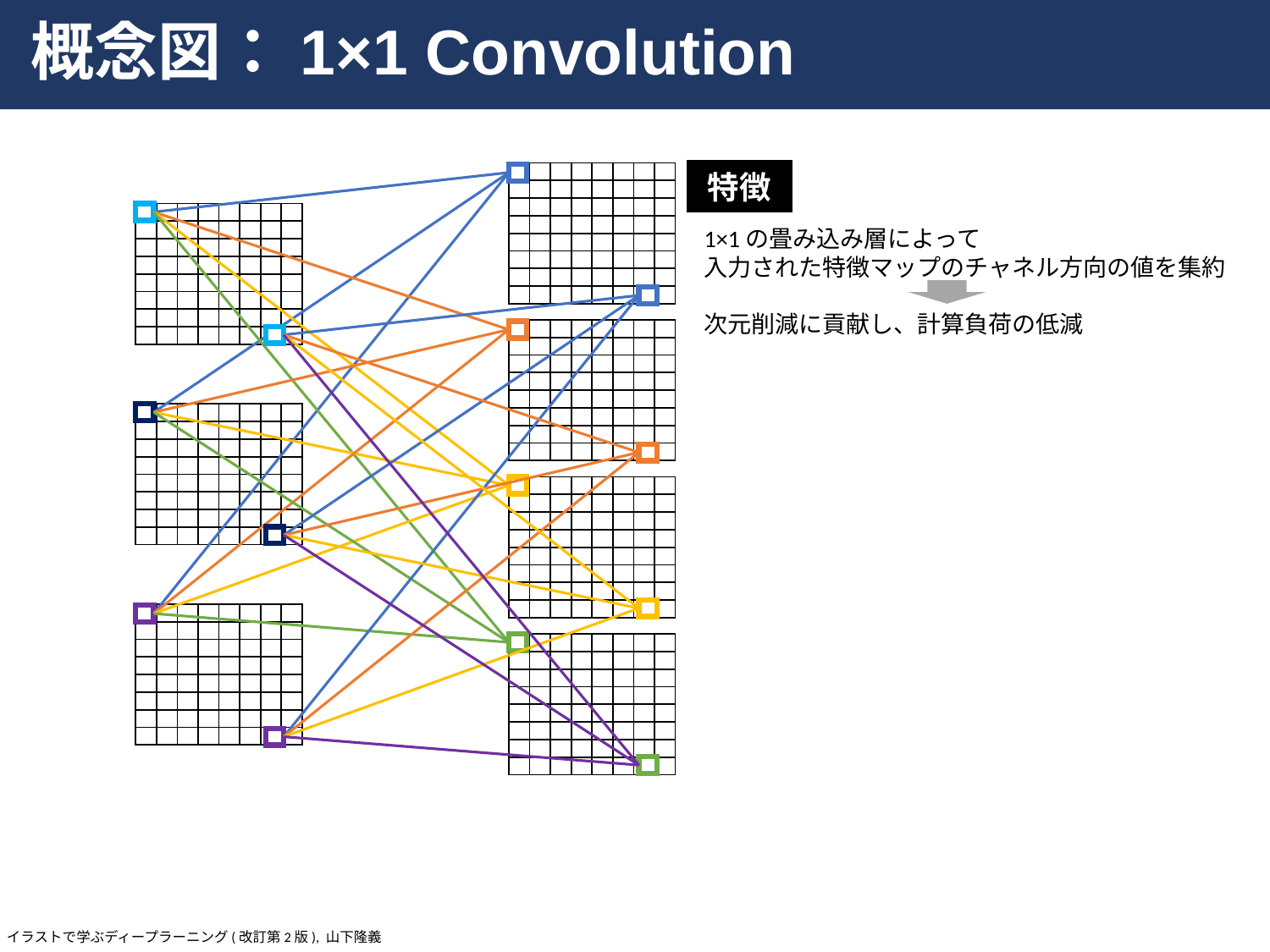

# 概念図：1×1 Convolution
特徴
|  |  |  |  |  |  |  |  |
| --- | --- | --- | --- | --- | --- | --- | --- |
|  |  |  |  |  |  |  |  |
|  |  |  |  |  |  |  |  |
|  |  |  |  |  |  |  |  |
|  |  |  |  |  |  |  |  |
|  |  |  |  |  |  |  |  |
|  |  |  |  |  |  |  |  |
|  |  |  |  |  |  |  |  |

|  |  |  |  |  |  |  |  |
| --- | --- | --- | --- | --- | --- | --- | --- |
|  |  |  |  |  |  |  |  |
|  |  |  |  |  |  |  |  |
|  |  |  |  |  |  |  |  |
|  |  |  |  |  |  |  |  |
|  |  |  |  |  |  |  |  |
|  |  |  |  |  |  |  |  |
|  |  |  |  |  |  |  |  |

1×1の畳み込み層によって
入力された特徴マップのチャネル方向の値を集約

次元削減に貢献し、計算負荷の低減

|  |  |  |  |  |  |  |  |
| --- | --- | --- | --- | --- | --- | --- | --- |
|  |  |  |  |  |  |  |  |
|  |  |  |  |  |  |  |  |
|  |  |  |  |  |  |  |  |
|  |  |  |  |  |  |  |  |
|  |  |  |  |  |  |  |  |
|  |  |  |  |  |  |  |  |
|  |  |  |  |  |  |  |  |

|  |  |  |  |  |  |  |  |
| --- | --- | --- | --- | --- | --- | --- | --- |
|  |  |  |  |  |  |  |  |
|  |  |  |  |  |  |  |  |
|  |  |  |  |  |  |  |  |
|  |  |  |  |  |  |  |  |
|  |  |  |  |  |  |  |  |
|  |  |  |  |  |  |  |  |
|  |  |  |  |  |  |  |  |

|  |  |  |  |  |  |  |  |
| --- | --- | --- | --- | --- | --- | --- | --- |
|  |  |  |  |  |  |  |  |
|  |  |  |  |  |  |  |  |
|  |  |  |  |  |  |  |  |
|  |  |  |  |  |  |  |  |
|  |  |  |  |  |  |  |  |
|  |  |  |  |  |  |  |  |
|  |  |  |  |  |  |  |  |

|  |  |  |  |  |  |  |  |
| --- | --- | --- | --- | --- | --- | --- | --- |
|  |  |  |  |  |  |  |  |
|  |  |  |  |  |  |  |  |
|  |  |  |  |  |  |  |  |
|  |  |  |  |  |  |  |  |
|  |  |  |  |  |  |  |  |
|  |  |  |  |  |  |  |  |
|  |  |  |  |  |  |  |  |

|  |  |  |  |  |  |  |  |
| --- | --- | --- | --- | --- | --- | --- | --- |
|  |  |  |  |  |  |  |  |
|  |  |  |  |  |  |  |  |
|  |  |  |  |  |  |  |  |
|  |  |  |  |  |  |  |  |
|  |  |  |  |  |  |  |  |
|  |  |  |  |  |  |  |  |
|  |  |  |  |  |  |  |  |

イラストで学ぶディープラーニング(改訂第2版), 山下隆義